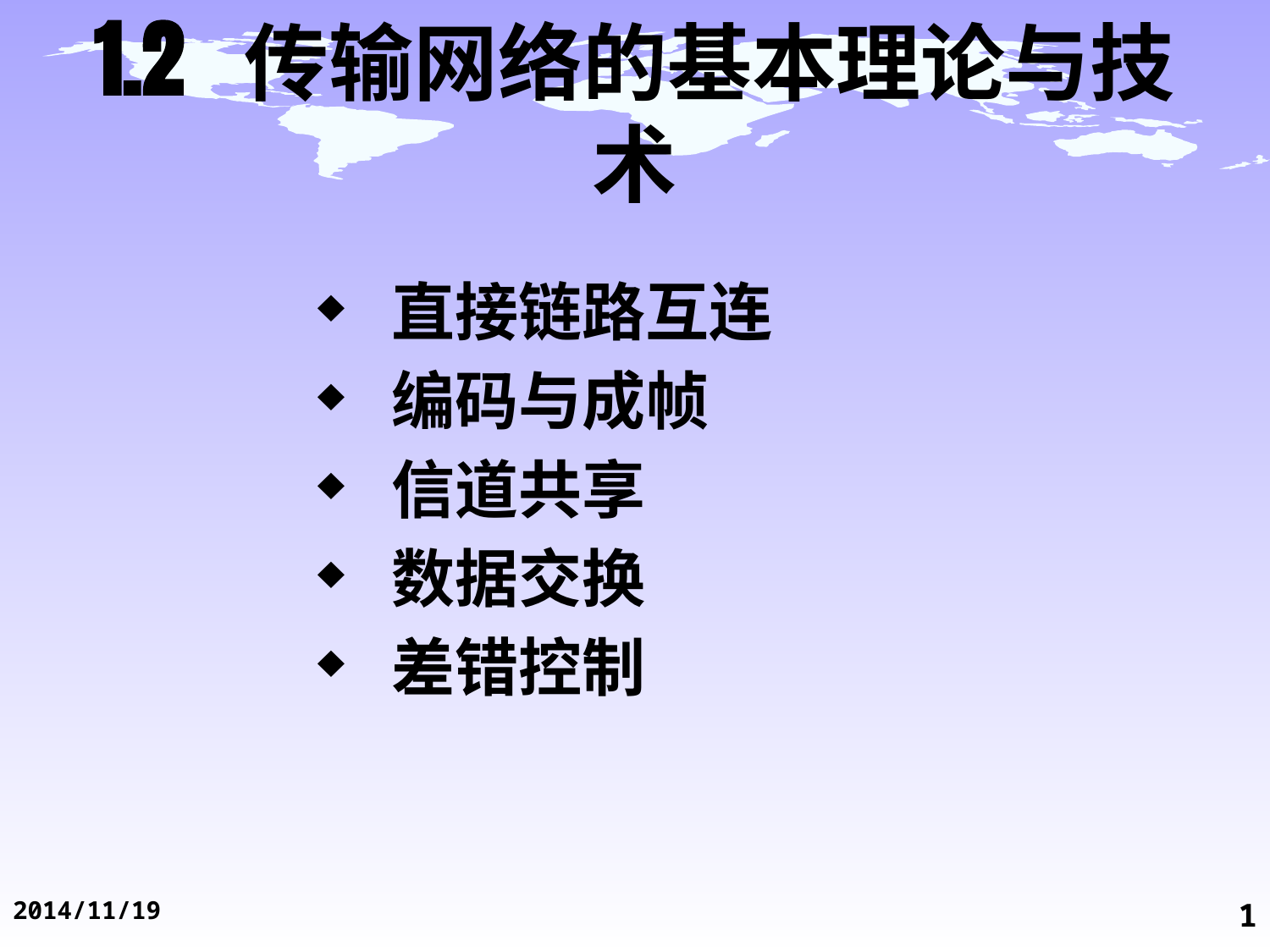

# 1.2  传输网络的基本理论与技术
直接链路互连
编码与成帧
信道共享
数据交换
差错控制
2014/11/19
1